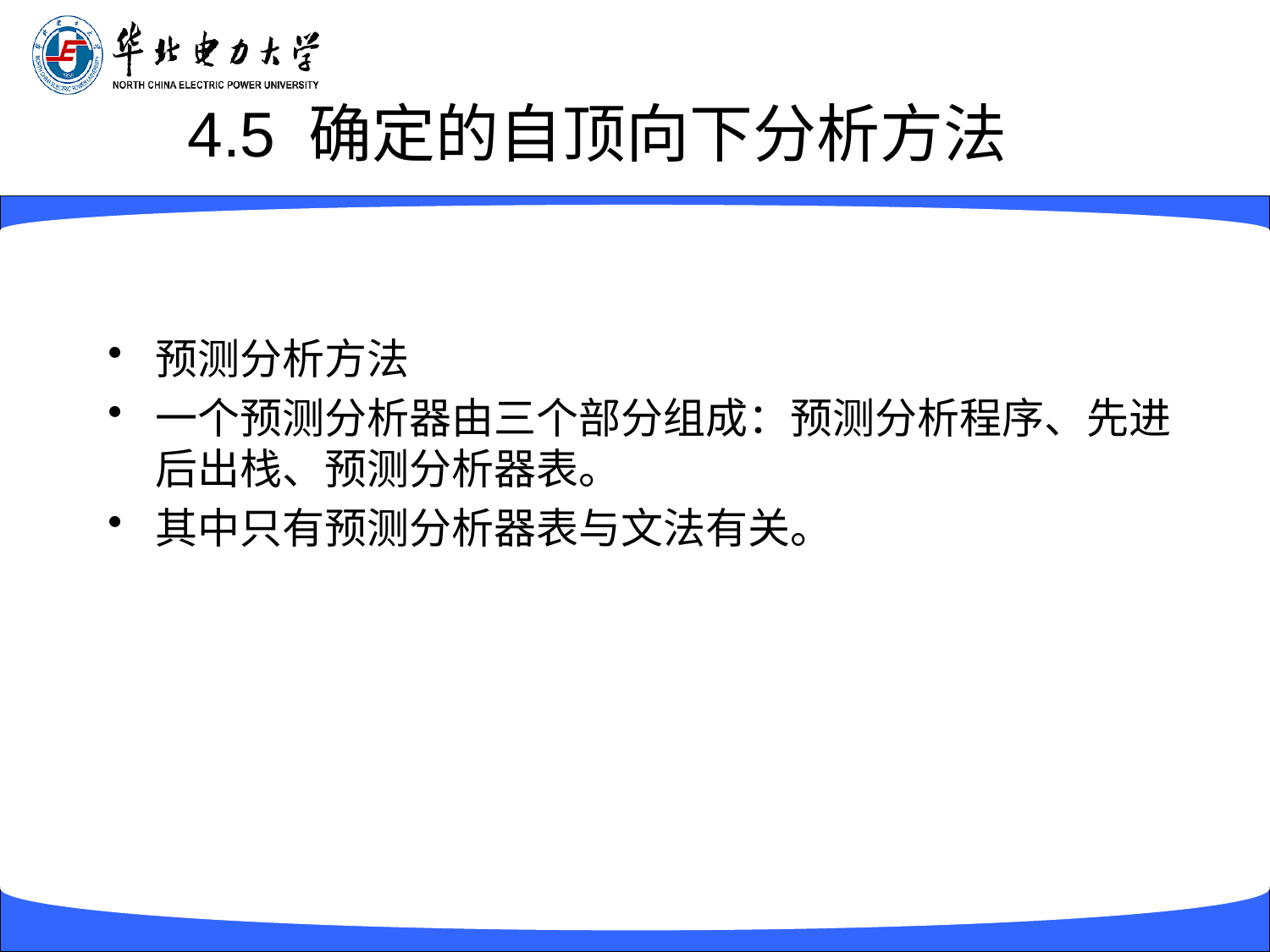

# 4.5 确定的自顶向下分析方法
预测分析方法
一个预测分析器由三个部分组成：预测分析程序、先进后出栈、预测分析器表。
其中只有预测分析器表与文法有关。